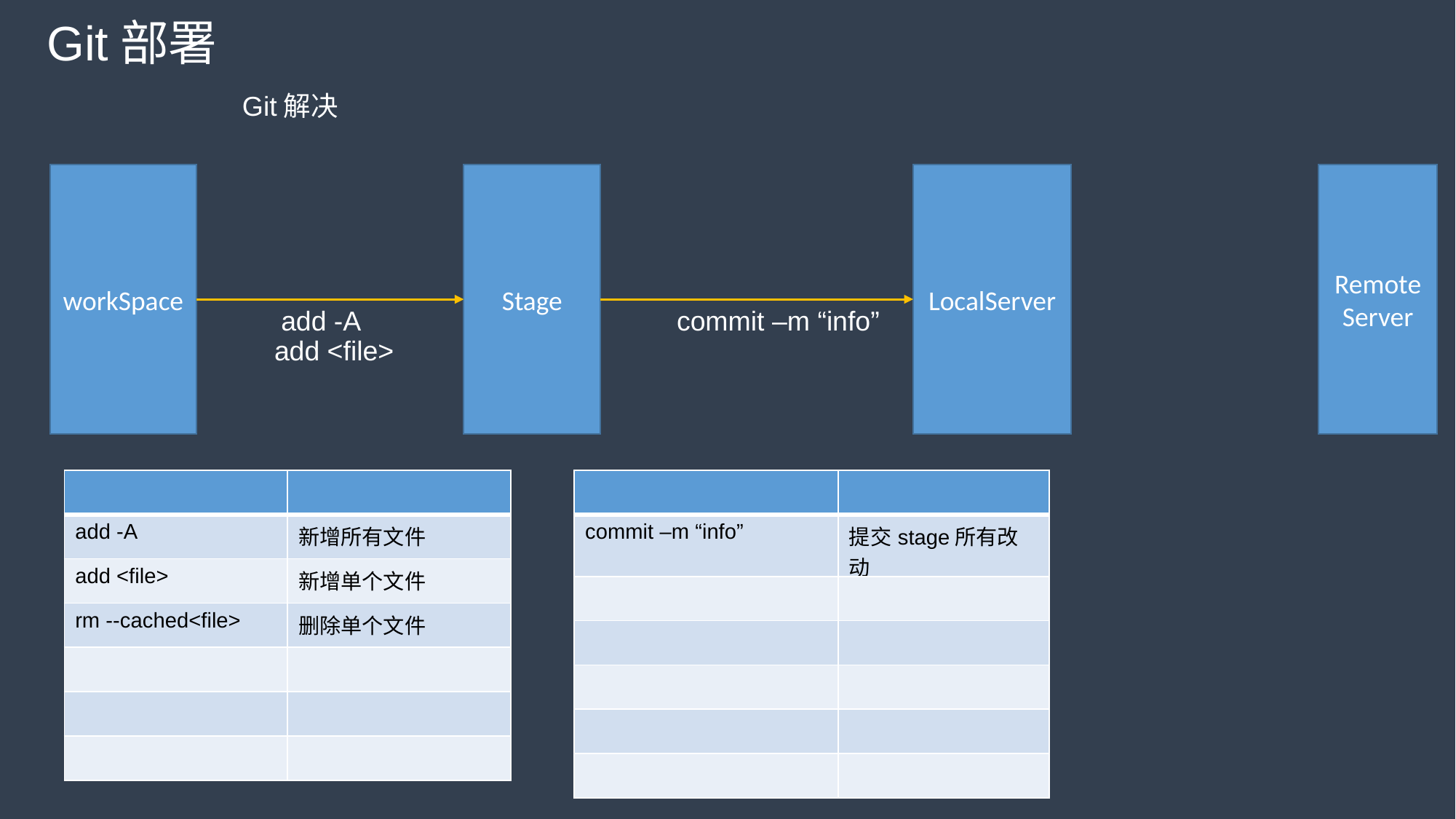

Git部署
Git解决
workSpace
Stage
LocalServer
RemoteServer
add -A
commit –m “info”
add <file>
|  |  |
| --- | --- |
| add -A | 新增所有文件 |
| add <file> | 新增单个文件 |
| rm --cached<file> | 删除单个文件 |
|  |  |
|  |  |
|  |  |
|  |  |
| --- | --- |
| commit –m “info” | 提交stage所有改动 |
|  |  |
|  |  |
|  |  |
|  |  |
|  |  |